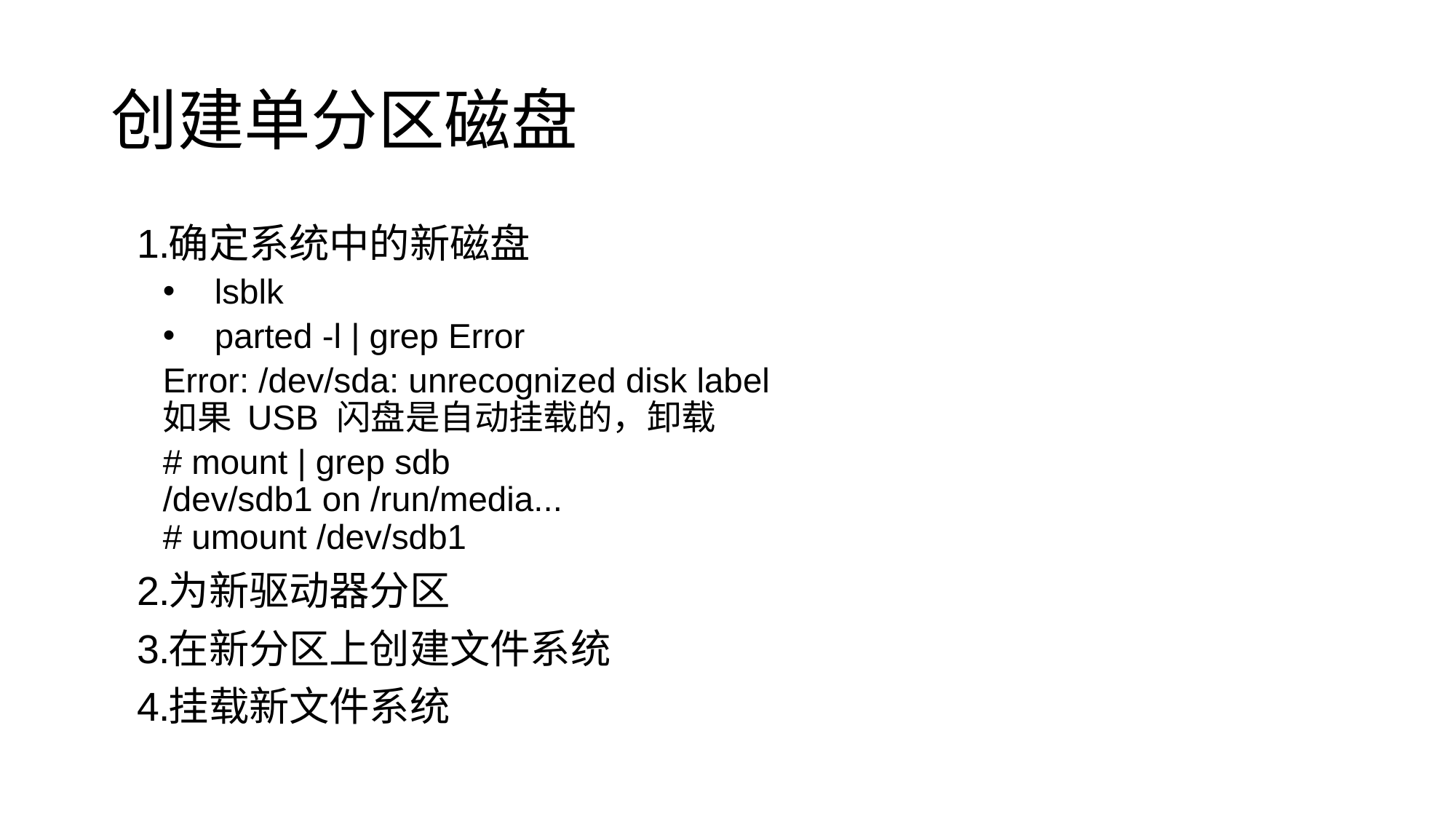

# 创建单分区磁盘
确定系统中的新磁盘
lsblk
parted -l | grep Error
Error: /dev/sda: unrecognized disk label
如果 USB 闪盘是自动挂载的，卸载
# mount | grep sdb /dev/sdb1 on /run/media... # umount /dev/sdb1
为新驱动器分区
在新分区上创建文件系统
挂载新文件系统